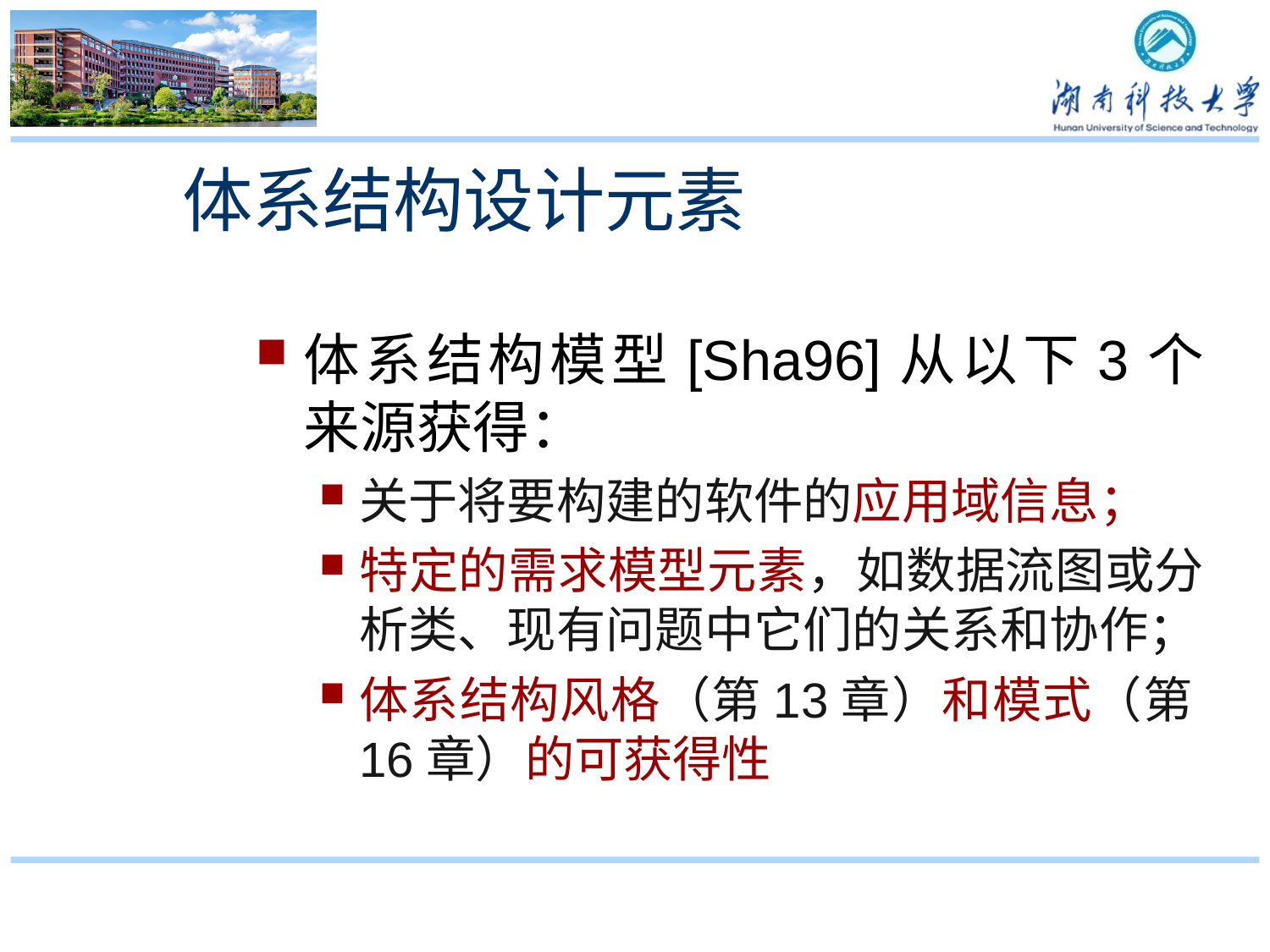

# 体系结构设计元素
体系结构模型[Sha96]从以下3个来源获得：
关于将要构建的软件的应用域信息；
特定的需求模型元素，如数据流图或分析类、现有问题中它们的关系和协作；
体系结构风格（第13章）和模式（第16章）的可获得性
63